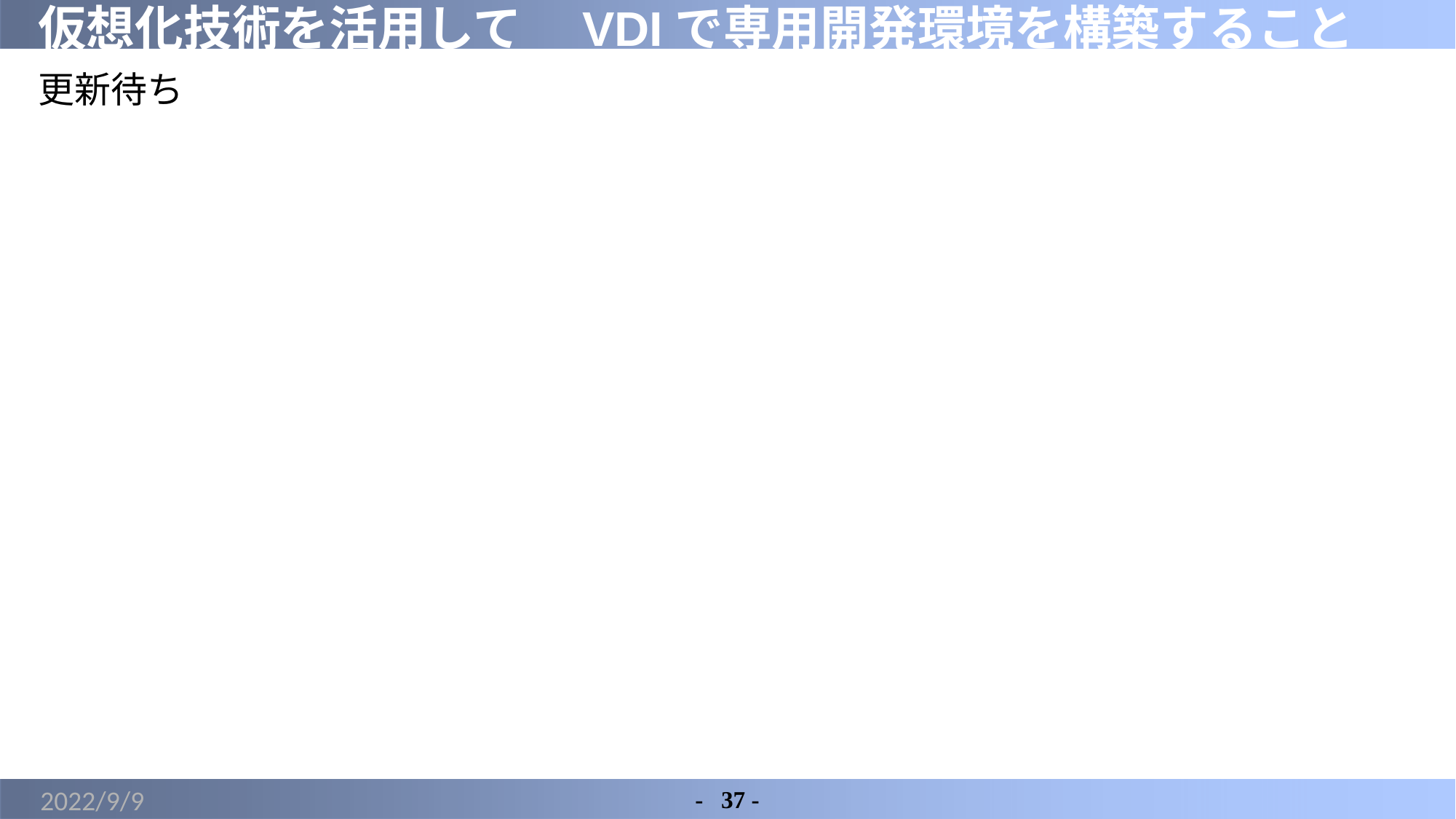

# 仮想化技術を活用して　VDIで専用開発環境を構築すること
更新待ち
2022/9/9
-	37 -